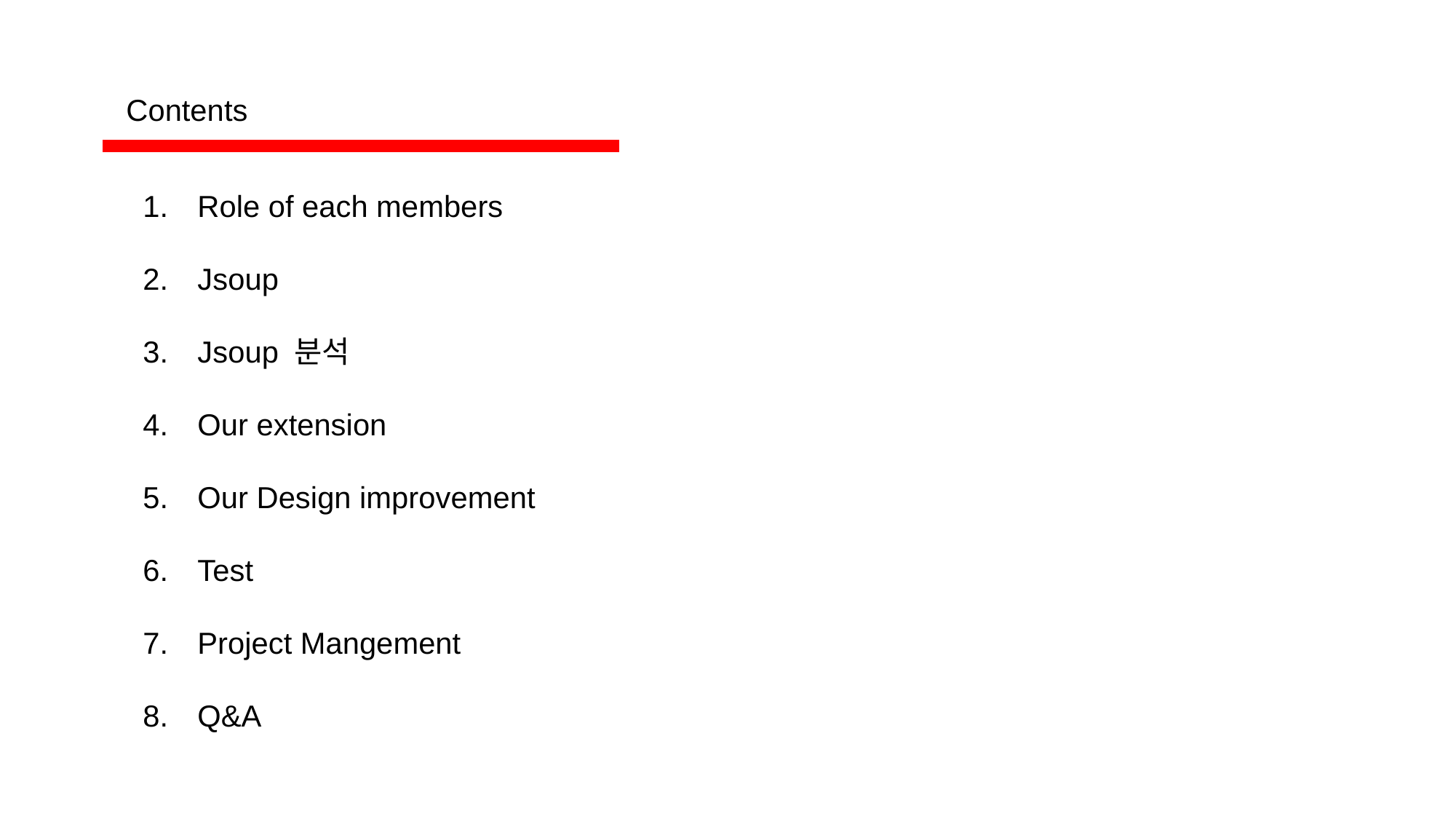

Contents
Role of each members

Jsoup

Jsoup 분석

Our extension

Our Design improvement

Test

Project Mangement

Q&A